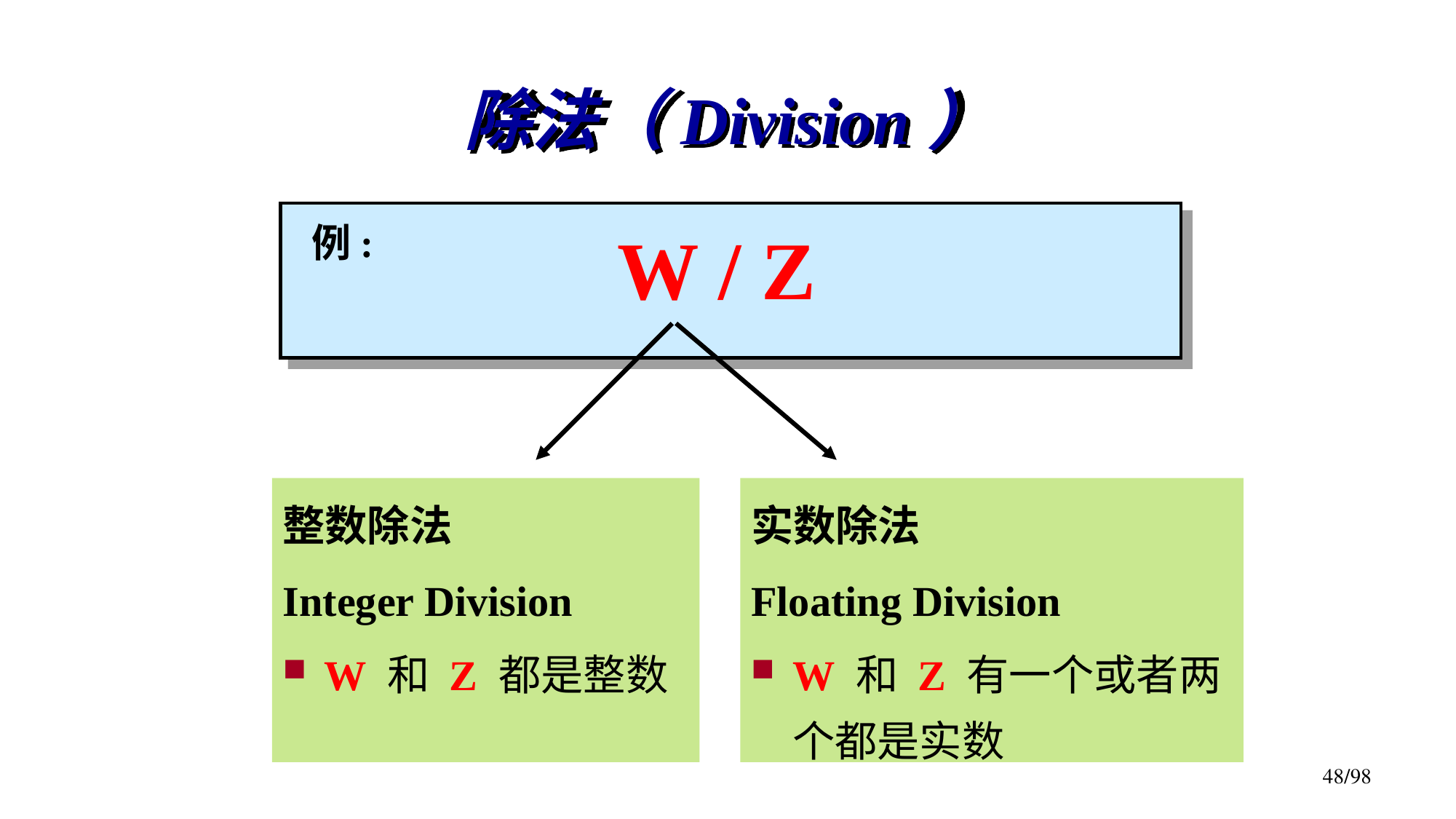

# 除法（Division）
例:

W / Z

整数除法
Integer Division
W 和 Z 都是整数

实数除法
Floating Division
W 和 Z 有一个或者两个都是实数